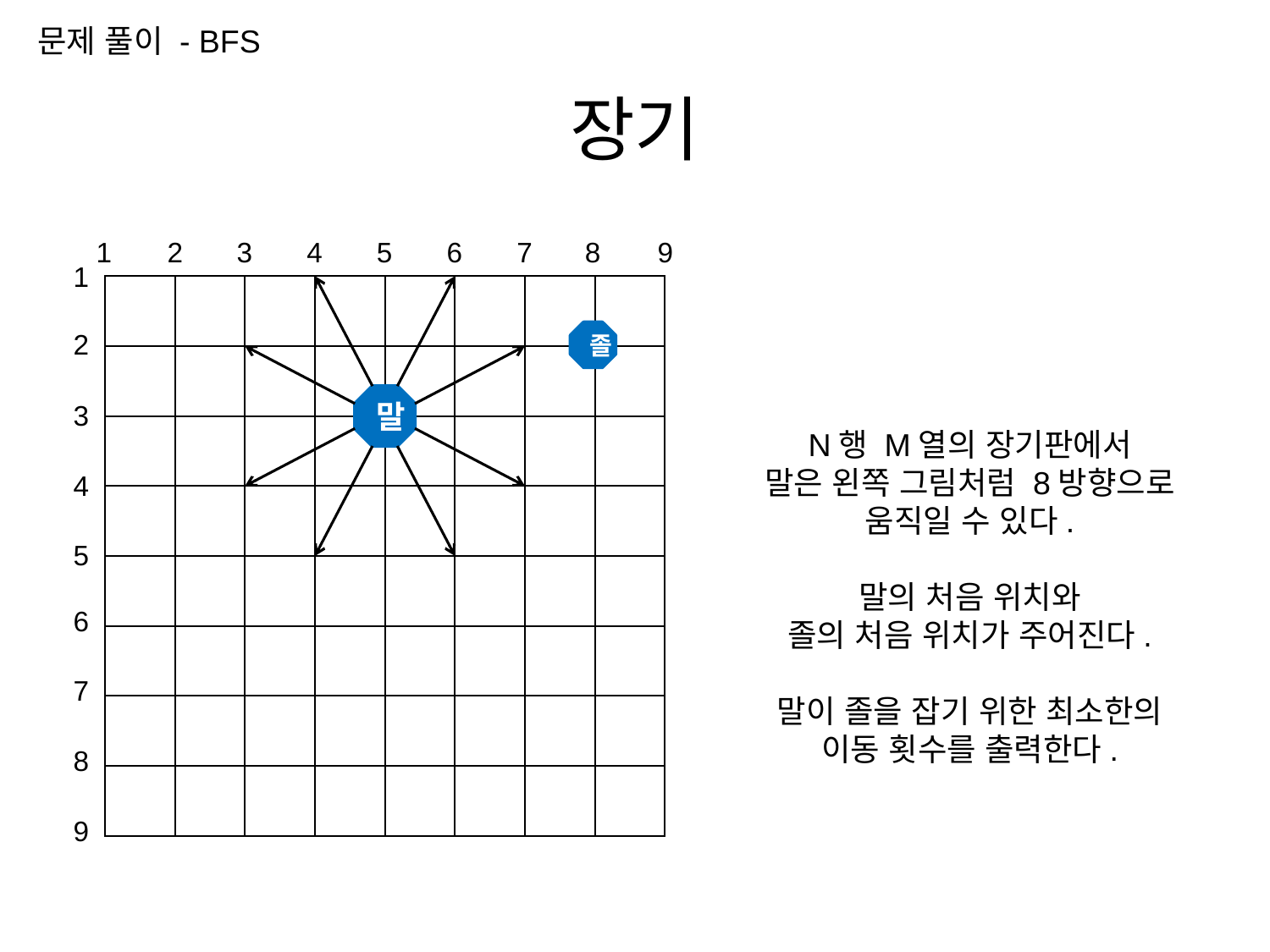

문제 풀이 - BFS
# 장기
1
2
3
4
5
6
7
8
9
1
2
3
4
5
6
7
8
9
|  |  |  |  |  |  |  |  |
| --- | --- | --- | --- | --- | --- | --- | --- |
|  |  |  |  |  |  |  |  |
|  |  |  |  |  |  |  |  |
|  |  |  |  |  |  |  |  |
|  |  |  |  |  |  |  |  |
|  |  |  |  |  |  |  |  |
|  |  |  |  |  |  |  |  |
|  |  |  |  |  |  |  |  |
졸
말
N행 M열의 장기판에서
말은 왼쪽 그림처럼 8방향으로
움직일 수 있다.

말의 처음 위치와
졸의 처음 위치가 주어진다.

말이 졸을 잡기 위한 최소한의
이동 횟수를 출력한다.